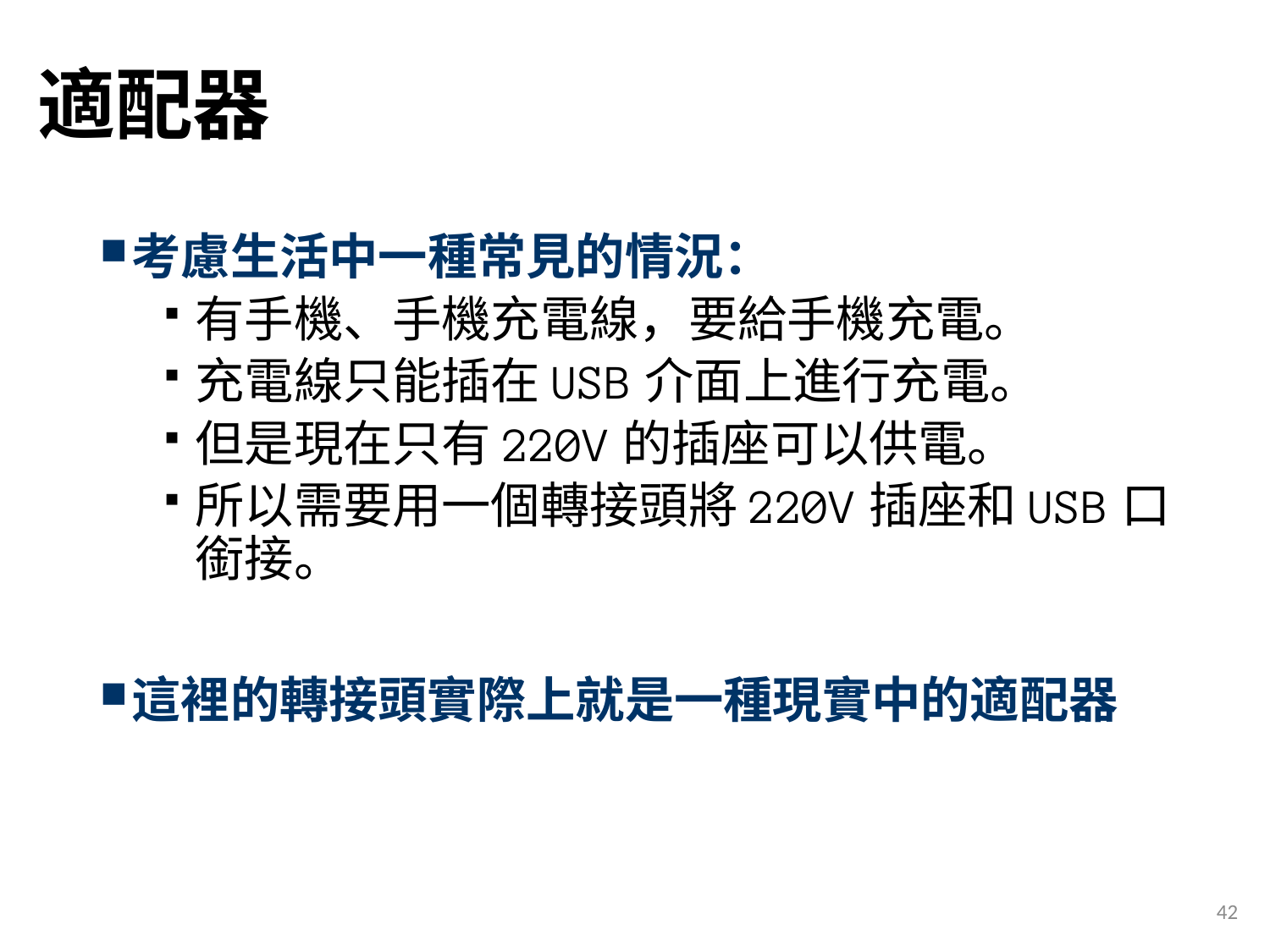

# 適配器
考慮生活中一種常見的情況：
有手機、手機充電線，要給手機充電。
充電線只能插在USB介面上進行充電。
但是現在只有220V的插座可以供電。
所以需要用一個轉接頭將220V插座和USB口銜接。

這裡的轉接頭實際上就是一種現實中的適配器

42